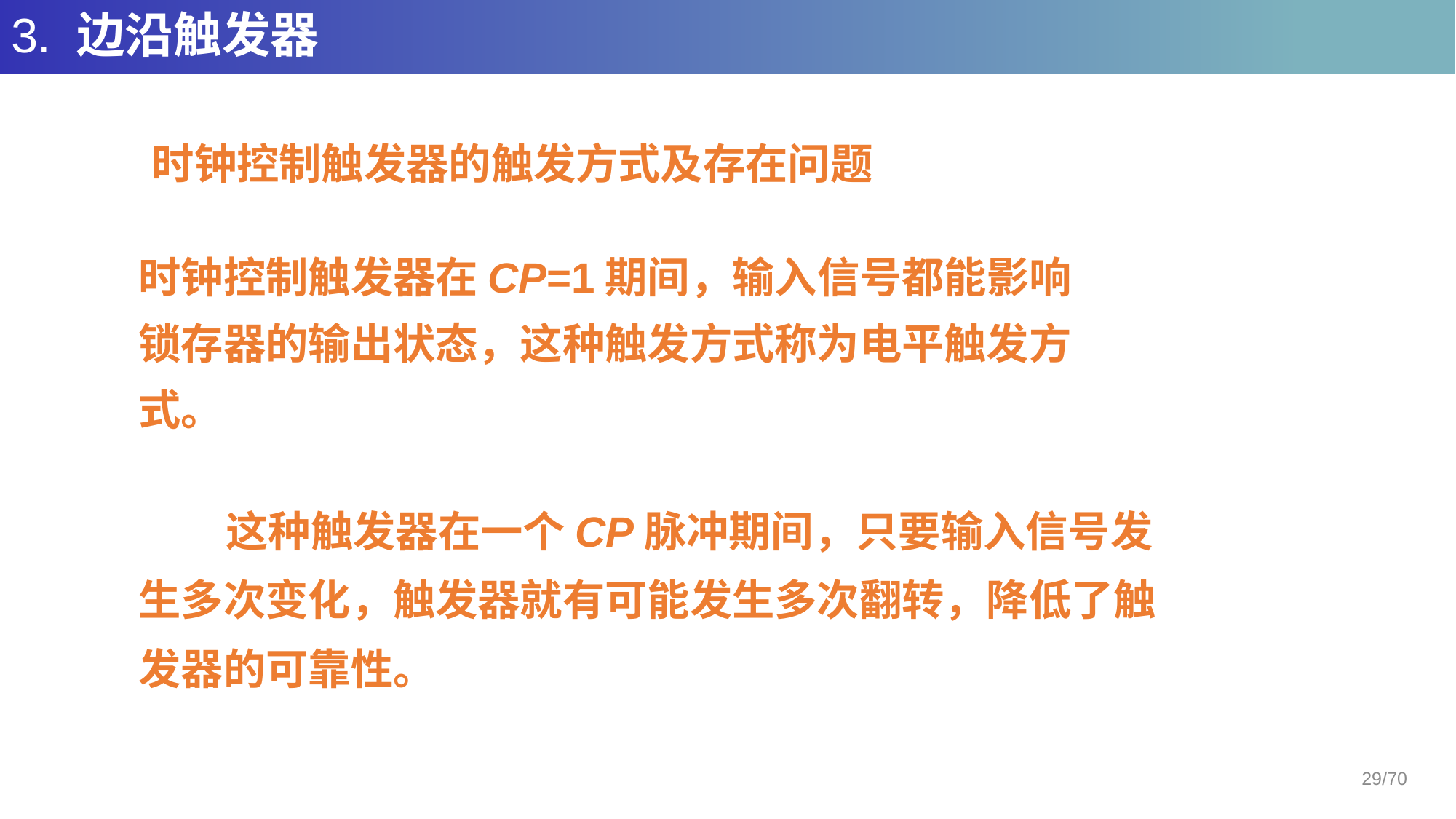

# 3. 边沿触发器
时钟控制触发器的触发方式及存在问题
时钟控制触发器在CP=1期间，输入信号都能影响锁存器的输出状态，这种触发方式称为电平触发方式。
        这种触发器在一个CP脉冲期间，只要输入信号发生多次变化，触发器就有可能发生多次翻转，降低了触发器的可靠性。
29/70